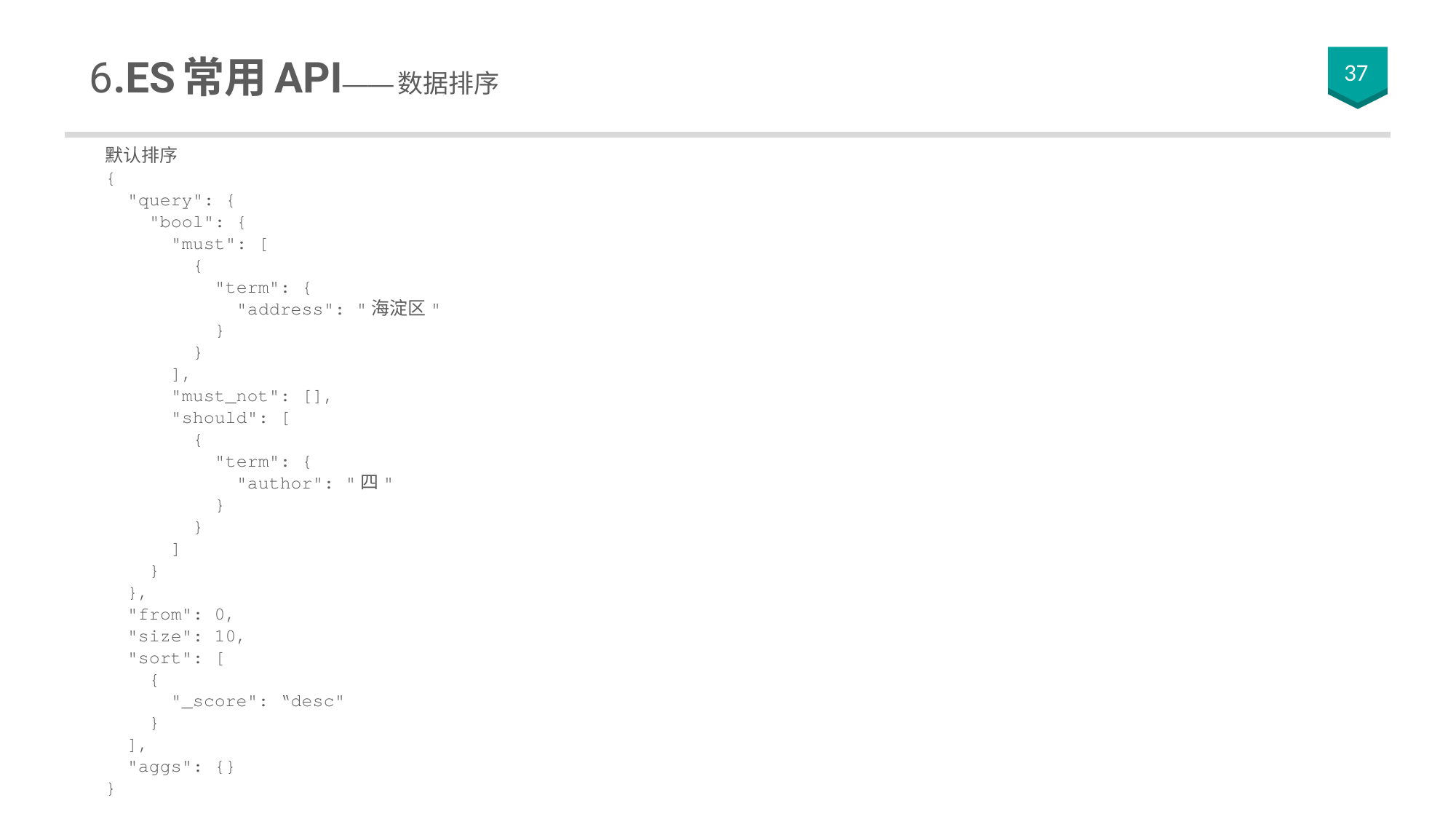

# 2.ES 基础一网打尽 6.ES常用API——数据排序
37
默认排序
{
  "query": {
    "bool": {
      "must": [
        {
          "term": {
            "address": "海淀区"
          }
        }
      ],
      "must_not": [],
      "should": [
        {
          "term": {
            "author": "四"
          }
        }
      ]
    }
  },
  "from": 0,
  "size": 10,
  "sort": [
    {
      "_score": “desc"
    }
  ],
  "aggs": {}
}